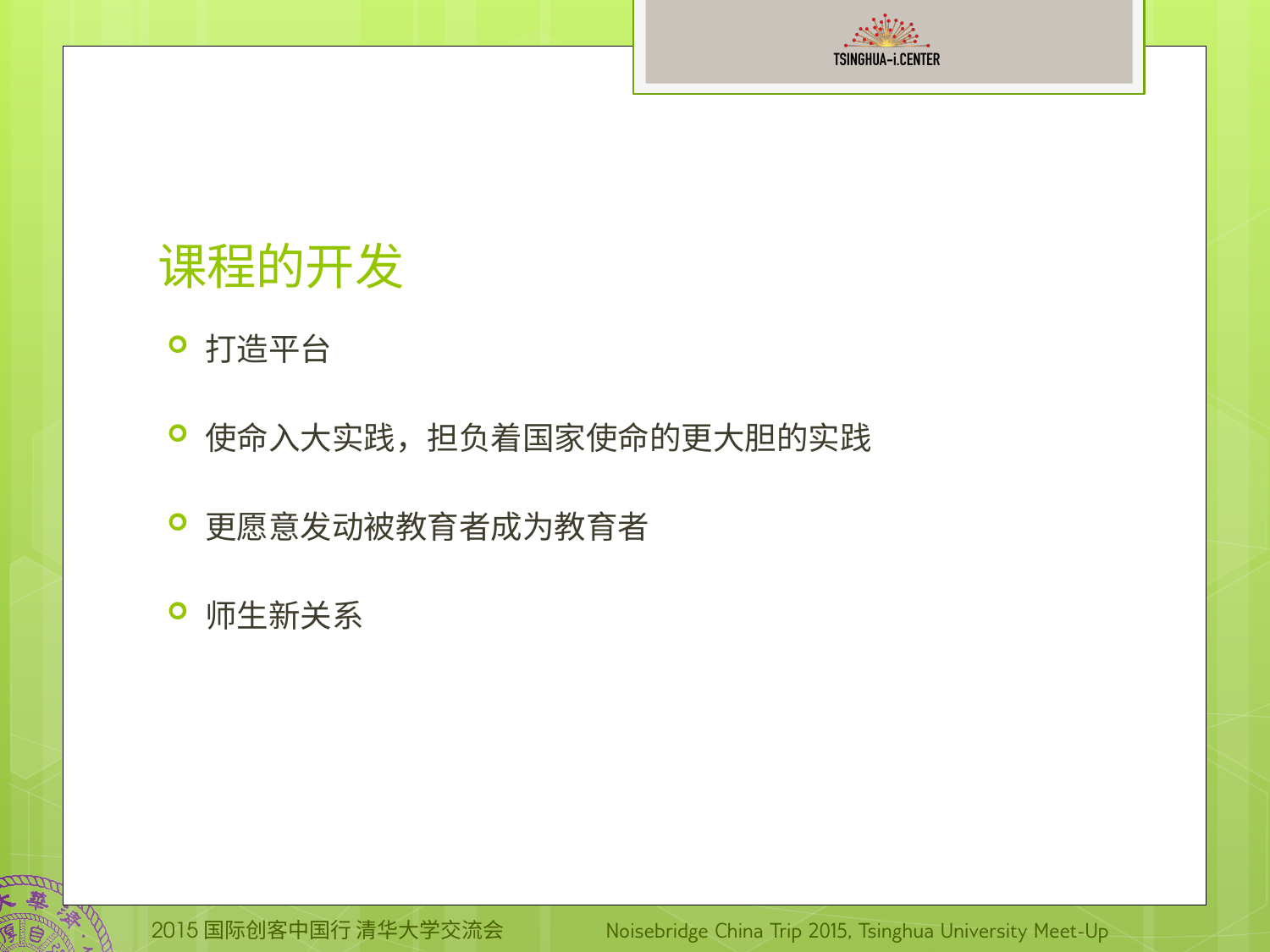

# 课程的开发
打造平台

使命入大实践，担负着国家使命的更大胆的实践

更愿意发动被教育者成为教育者

师生新关系